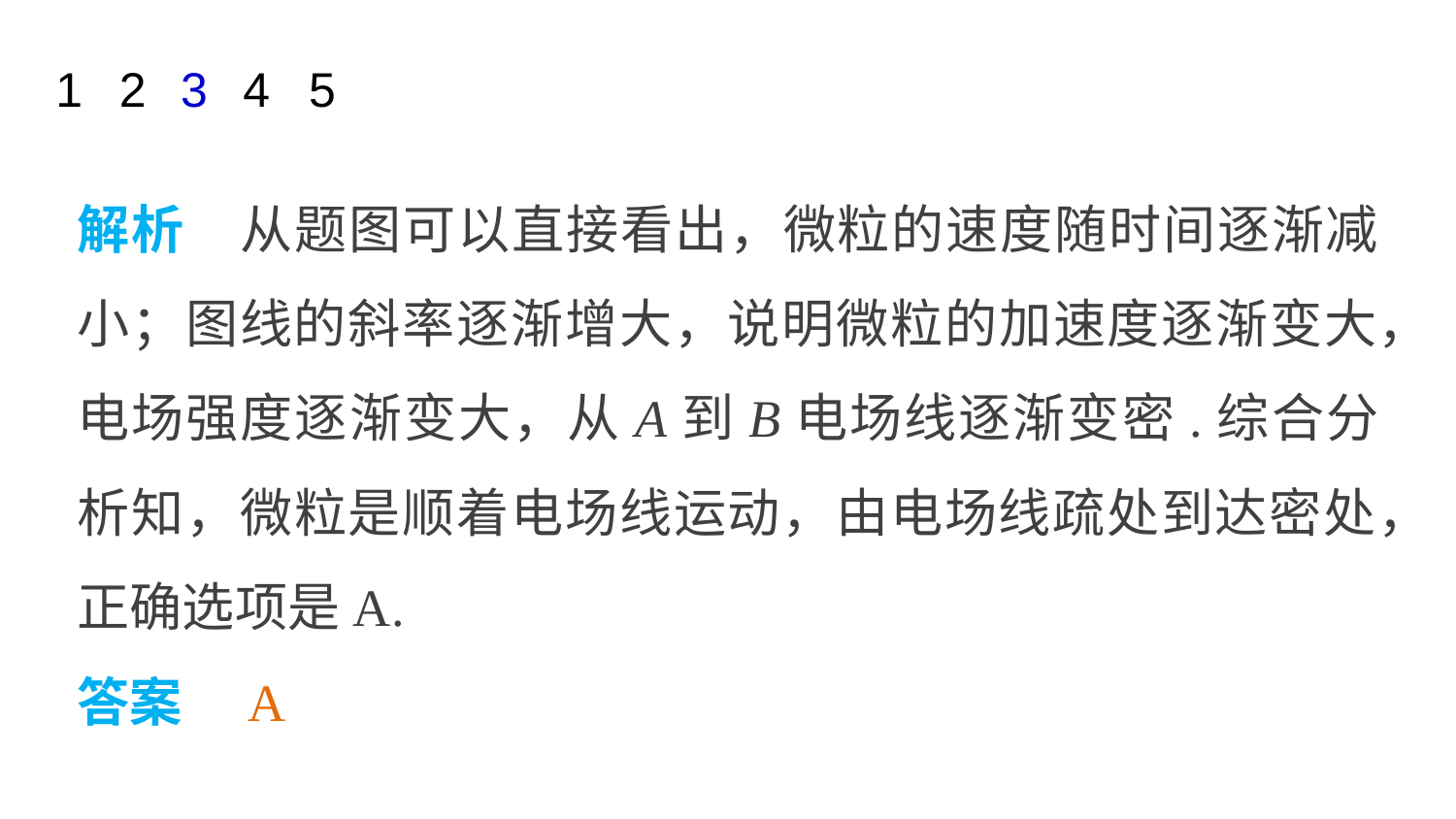

1
2
3
4
5
解析　从题图可以直接看出，微粒的速度随时间逐渐减小；图线的斜率逐渐增大，说明微粒的加速度逐渐变大，电场强度逐渐变大，从A到B电场线逐渐变密.综合分析知，微粒是顺着电场线运动，由电场线疏处到达密处，正确选项是A.
答案　A